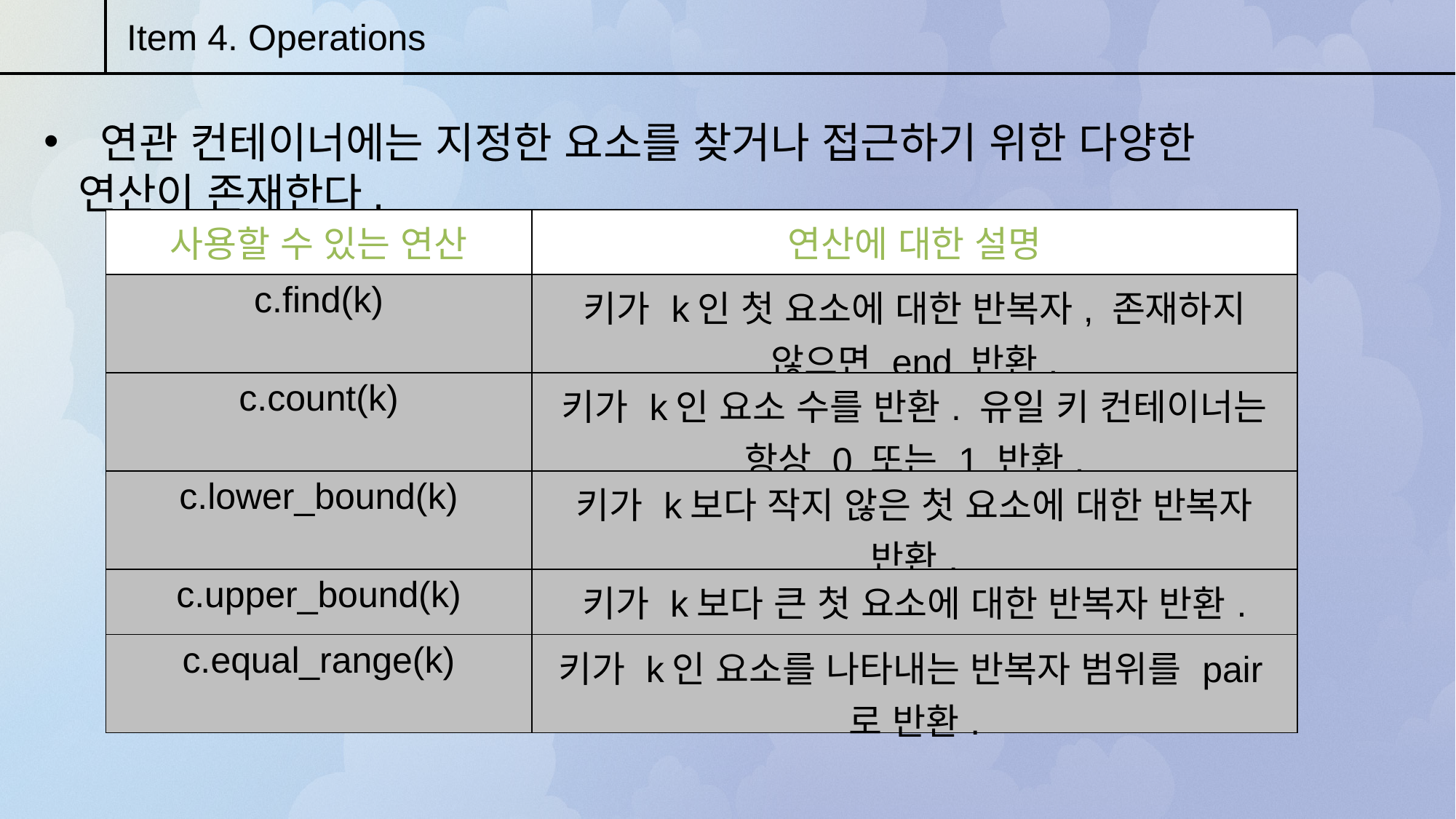

Item 4. Operations
 연관 컨테이너에는 지정한 요소를 찾거나 접근하기 위한 다양한 연산이 존재한다.
| 사용할 수 있는 연산 | 연산에 대한 설명 |
| --- | --- |
| c.find(k) | 키가 k인 첫 요소에 대한 반복자, 존재하지 않으면 end 반환. |
| c.count(k) | 키가 k인 요소 수를 반환. 유일 키 컨테이너는 항상 0 또는 1 반환. |
| c.lower\_bound(k) | 키가 k보다 작지 않은 첫 요소에 대한 반복자 반환. |
| c.upper\_bound(k) | 키가 k보다 큰 첫 요소에 대한 반복자 반환. |
| c.equal\_range(k) | 키가 k인 요소를 나타내는 반복자 범위를 pair로 반환. |